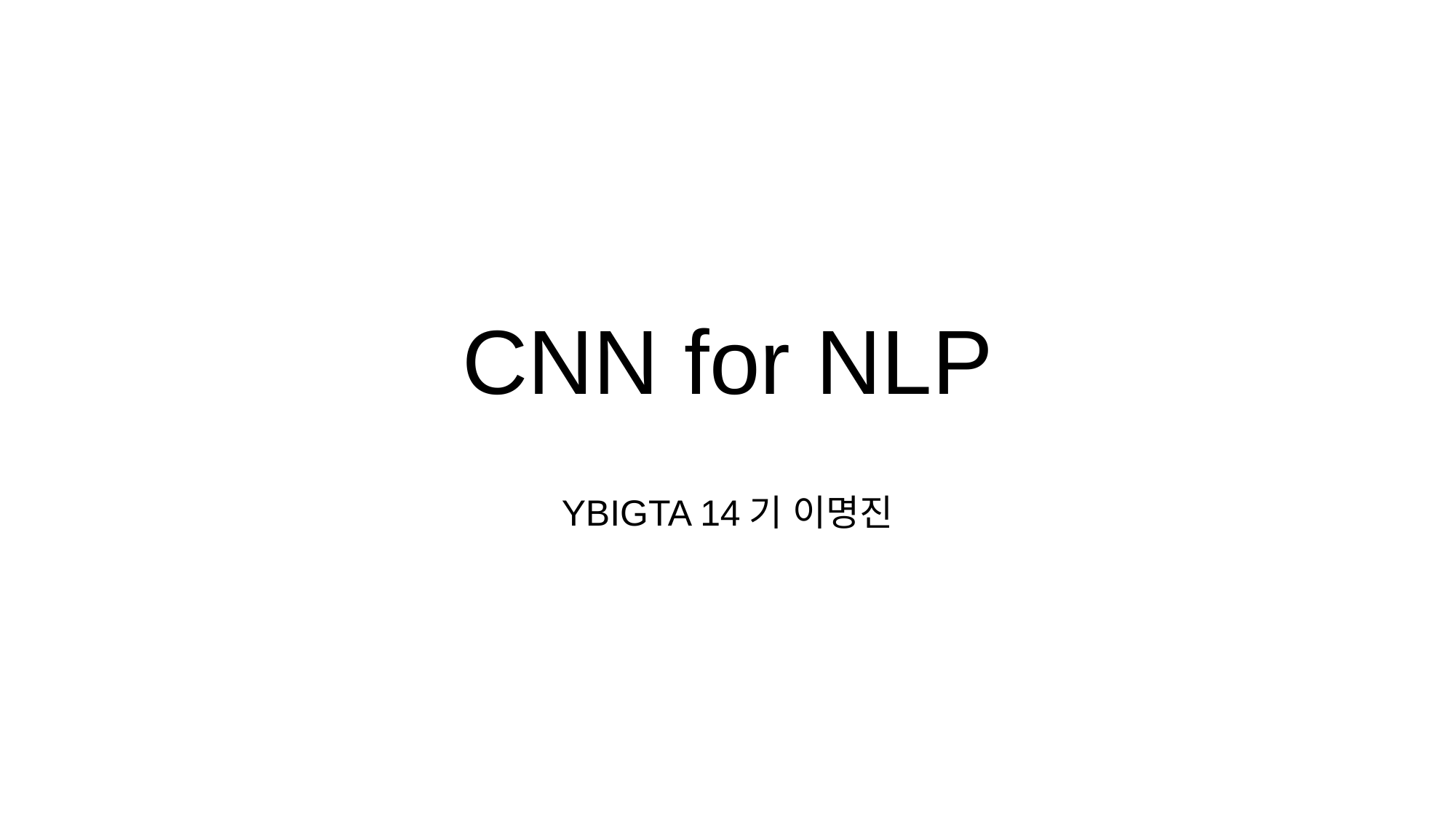

# CNN for NLP

YBIGTA 14기 이명진